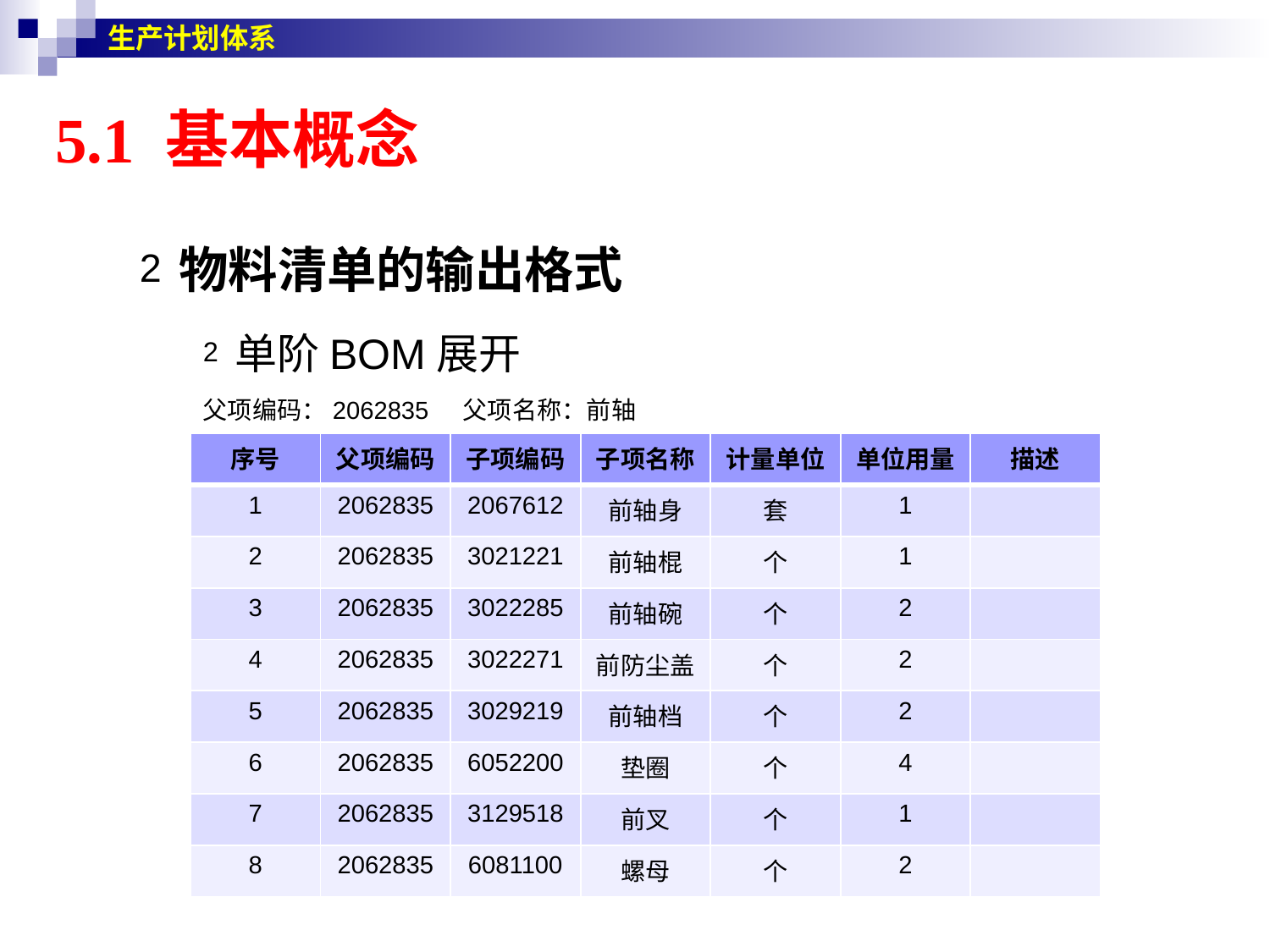

生产计划体系
5.1 基本概念
物料清单的输出格式
单阶BOM展开
父项编码：2062835    父项名称：前轴

| 序号 | 父项编码 | 子项编码 | 子项名称 | 计量单位 | 单位用量 | 描述 |
| --- | --- | --- | --- | --- | --- | --- |
| 1 | 2062835 | 2067612 | 前轴身 | 套 | 1 |  |
| 2 | 2062835 | 3021221 | 前轴棍 | 个 | 1 |  |
| 3 | 2062835 | 3022285 | 前轴碗 | 个 | 2 |  |
| 4 | 2062835 | 3022271 | 前防尘盖 | 个 | 2 |  |
| 5 | 2062835 | 3029219 | 前轴档 | 个 | 2 |  |
| 6 | 2062835 | 6052200 | 垫圈 | 个 | 4 |  |
| 7 | 2062835 | 3129518 | 前叉 | 个 | 1 |  |
| 8 | 2062835 | 6081100 | 螺母 | 个 | 2 |  |